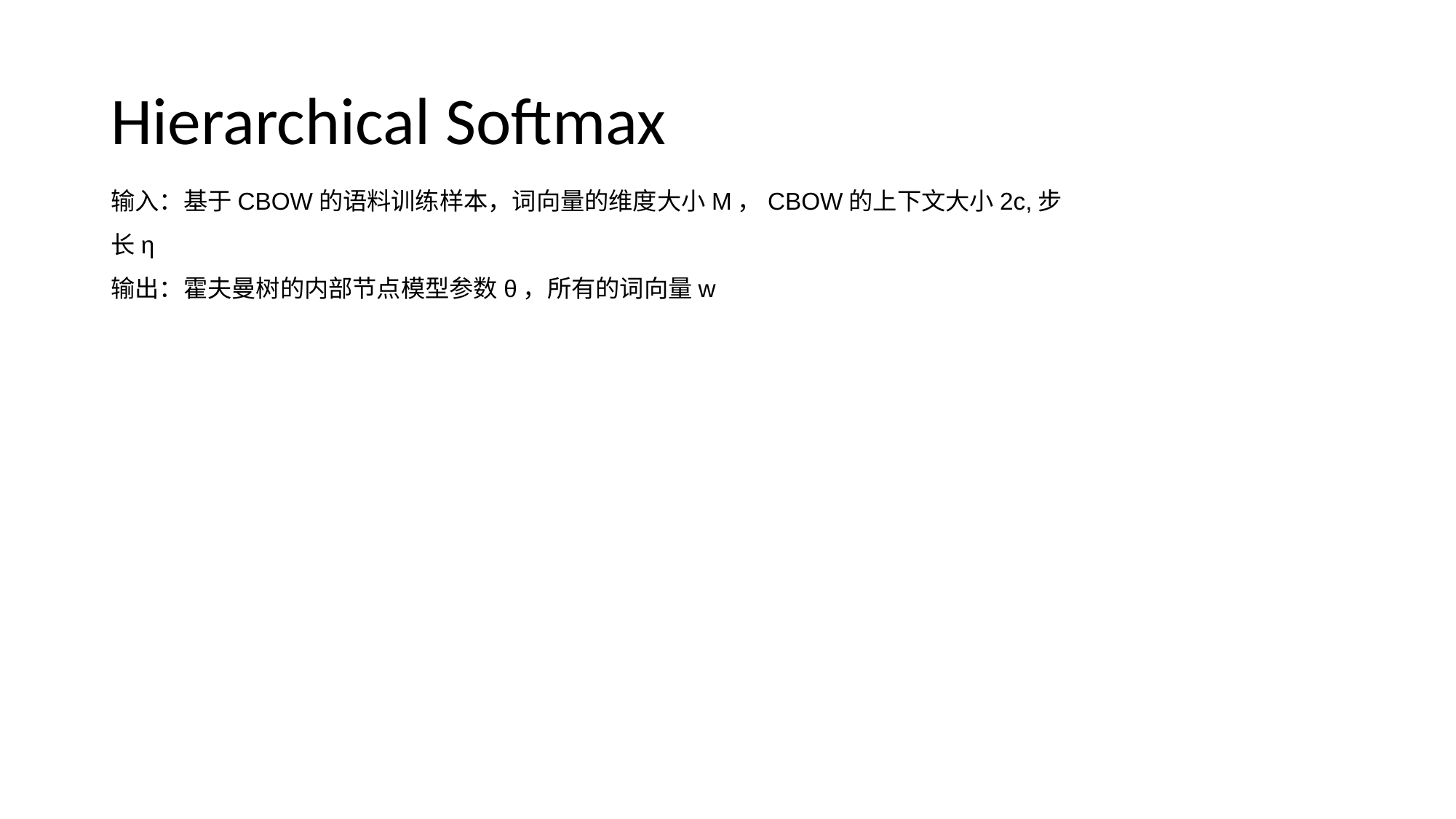

# Hierarchical Softmax
输入：基于CBOW的语料训练样本，词向量的维度大小M，CBOW的上下文大小2c,步长η
输出：霍夫曼树的内部节点模型参数θ，所有的词向量w